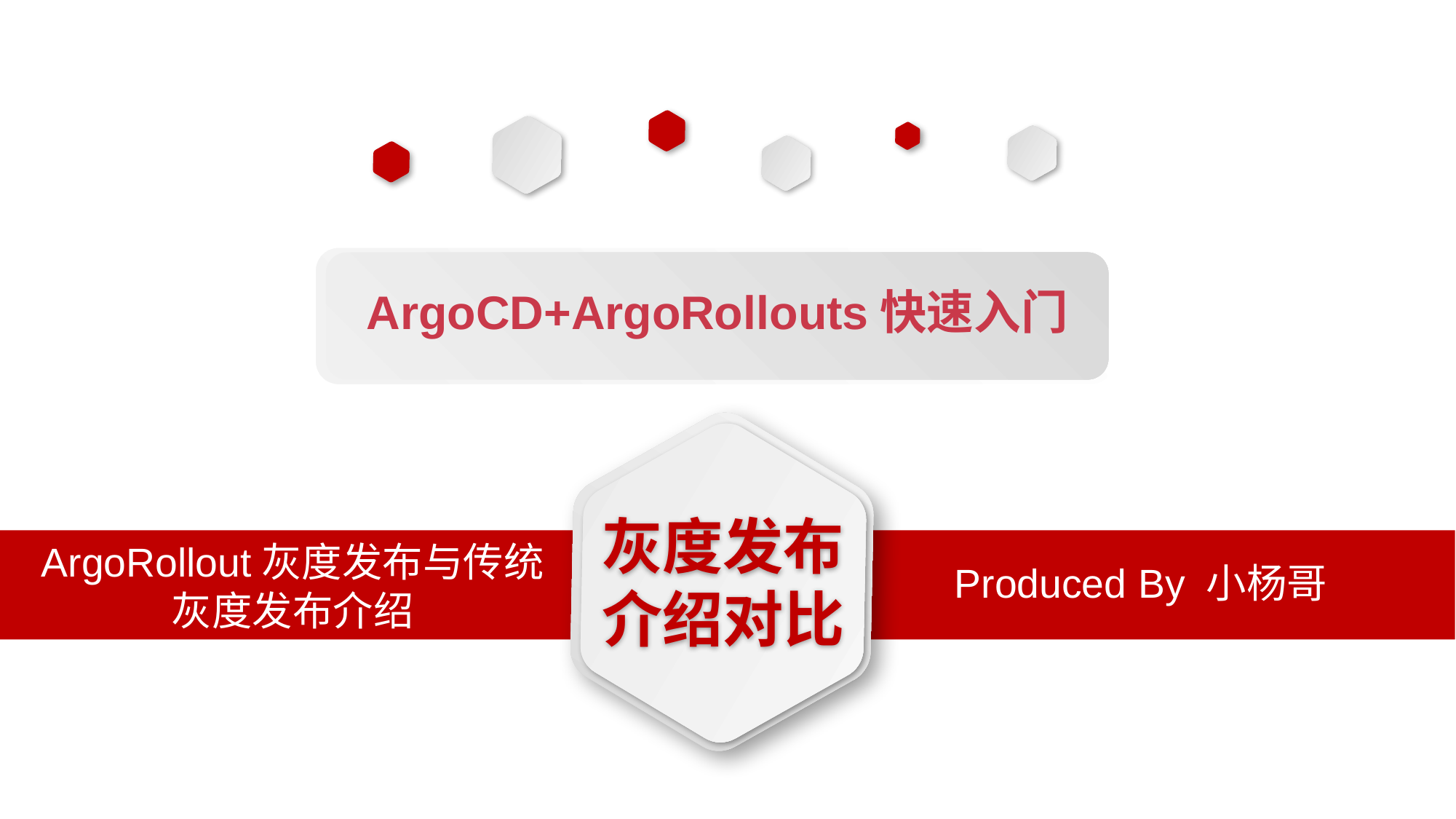

ArgoCD+ArgoRollouts快速入门

ArgoRollout灰度发布与传统灰度发布介绍
灰度发布
介绍对比
Produced By 小杨哥